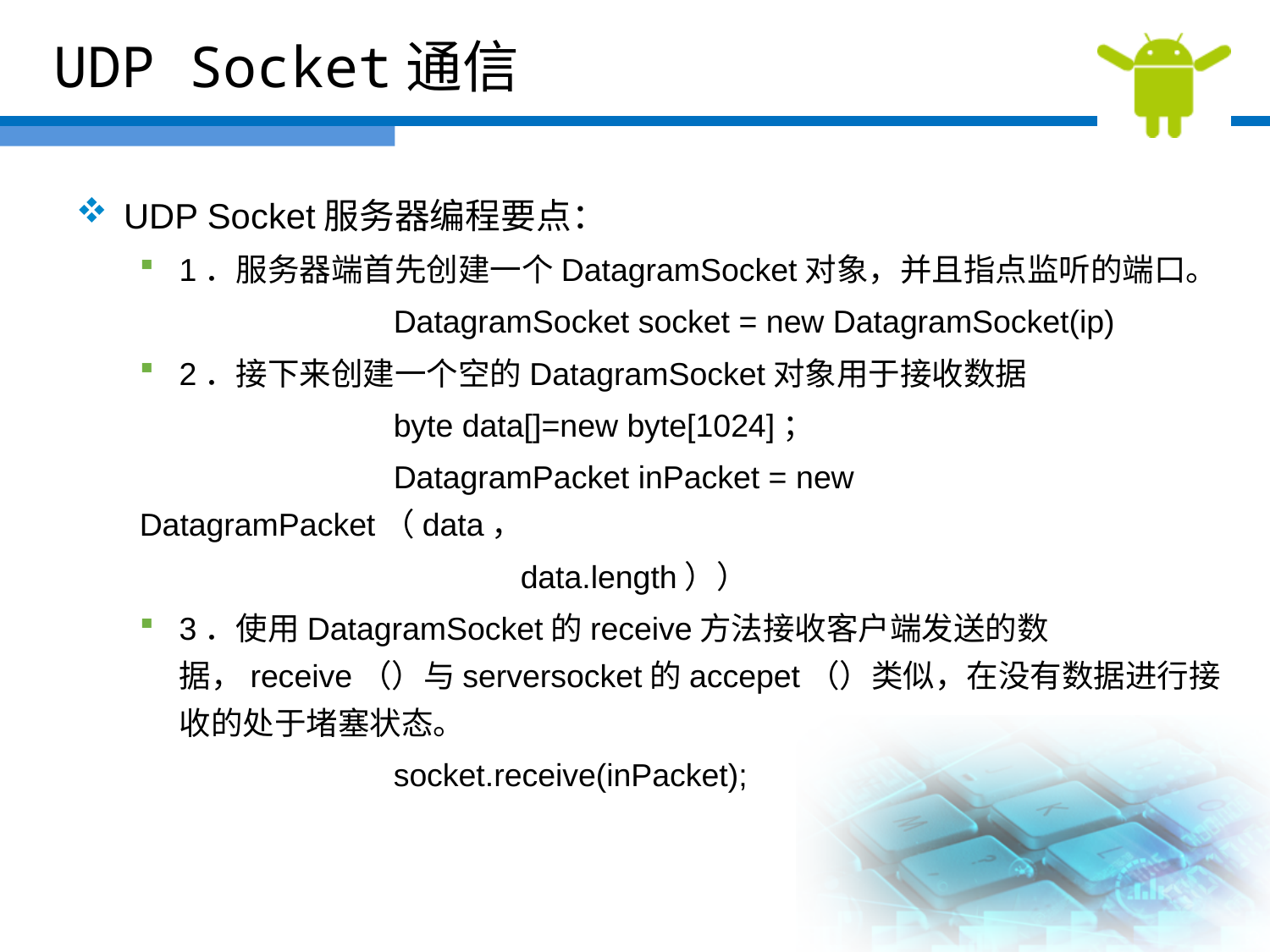

UDP Socket通信
UDP Socket服务器编程要点：
1．服务器端首先创建一个DatagramSocket对象，并且指点监听的端口。
		DatagramSocket socket = new DatagramSocket(ip)
2．接下来创建一个空的DatagramSocket对象用于接收数据
		byte data[]=new byte[1024]；
		DatagramPacket inPacket = new DatagramPacket（data，
			data.length））
3．使用DatagramSocket的receive方法接收客户端发送的数据，receive（）与serversocket的accepet（）类似，在没有数据进行接收的处于堵塞状态。
		socket.receive(inPacket);